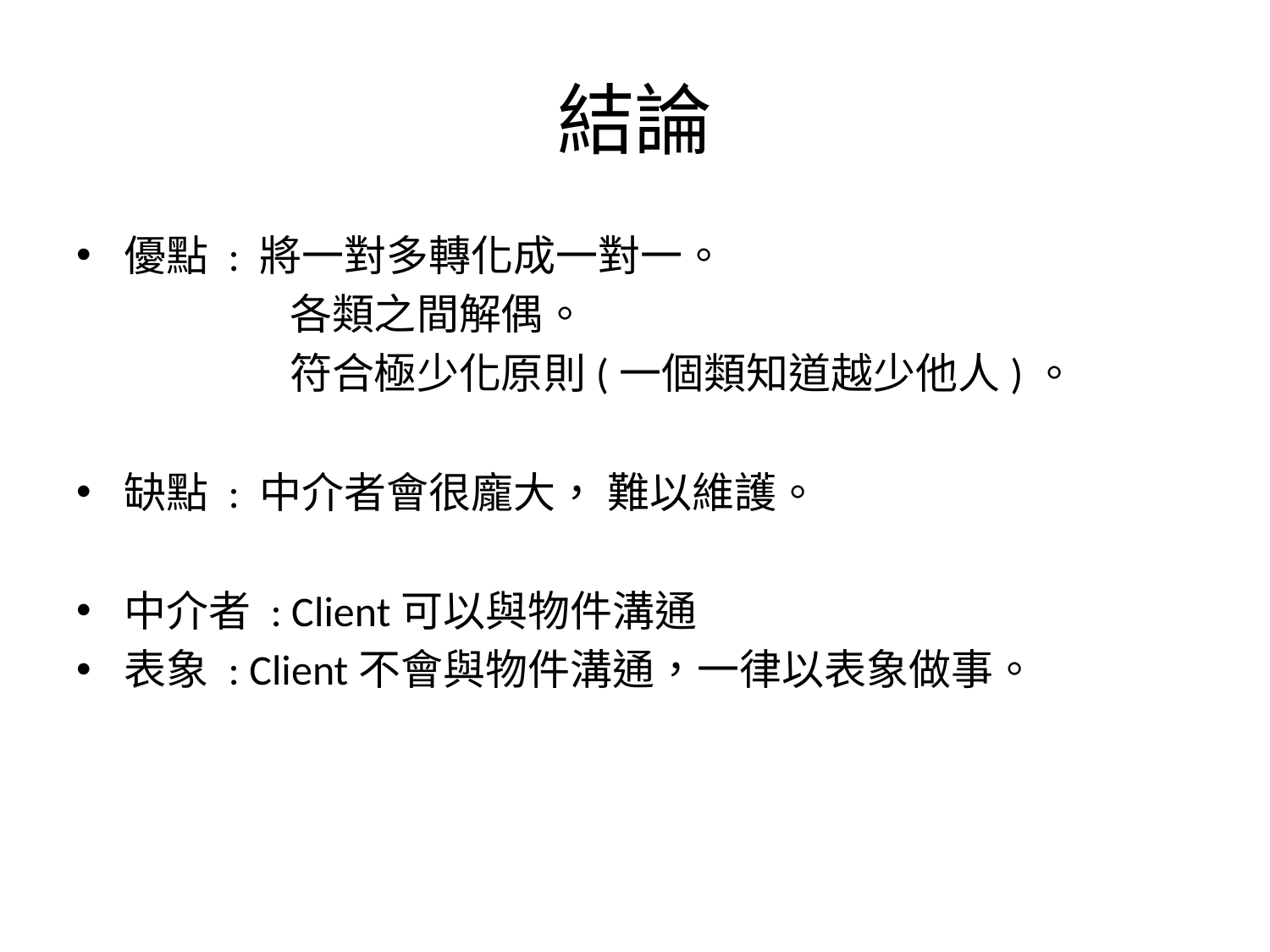

# 結論
優點 : 將一對多轉化成一對一。
		   各類之間解偶。
		   符合極少化原則(一個類知道越少他人)。

缺點 : 中介者會很龐大， 難以維護。

中介者 : Client可以與物件溝通
表象 : Client不會與物件溝通，一律以表象做事。